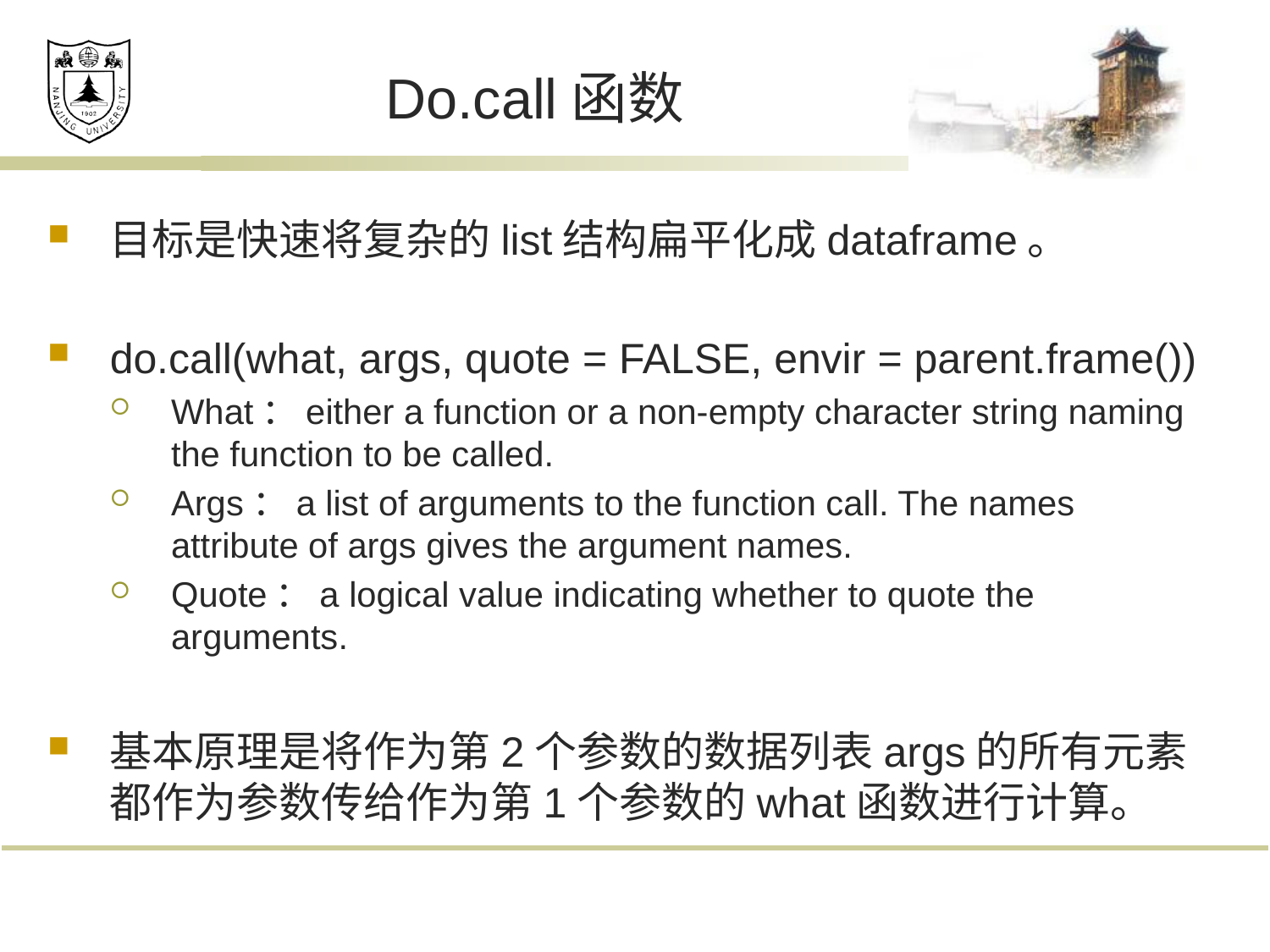

# Do.call函数
目标是快速将复杂的list结构扁平化成dataframe。

do.call(what, args, quote = FALSE, envir = parent.frame())
What：either a function or a non-empty character string naming the function to be called.
Args：a list of arguments to the function call. The names attribute of args gives the argument names.
Quote：a logical value indicating whether to quote the arguments.

基本原理是将作为第2个参数的数据列表args的所有元素都作为参数传给作为第1个参数的what函数进行计算。